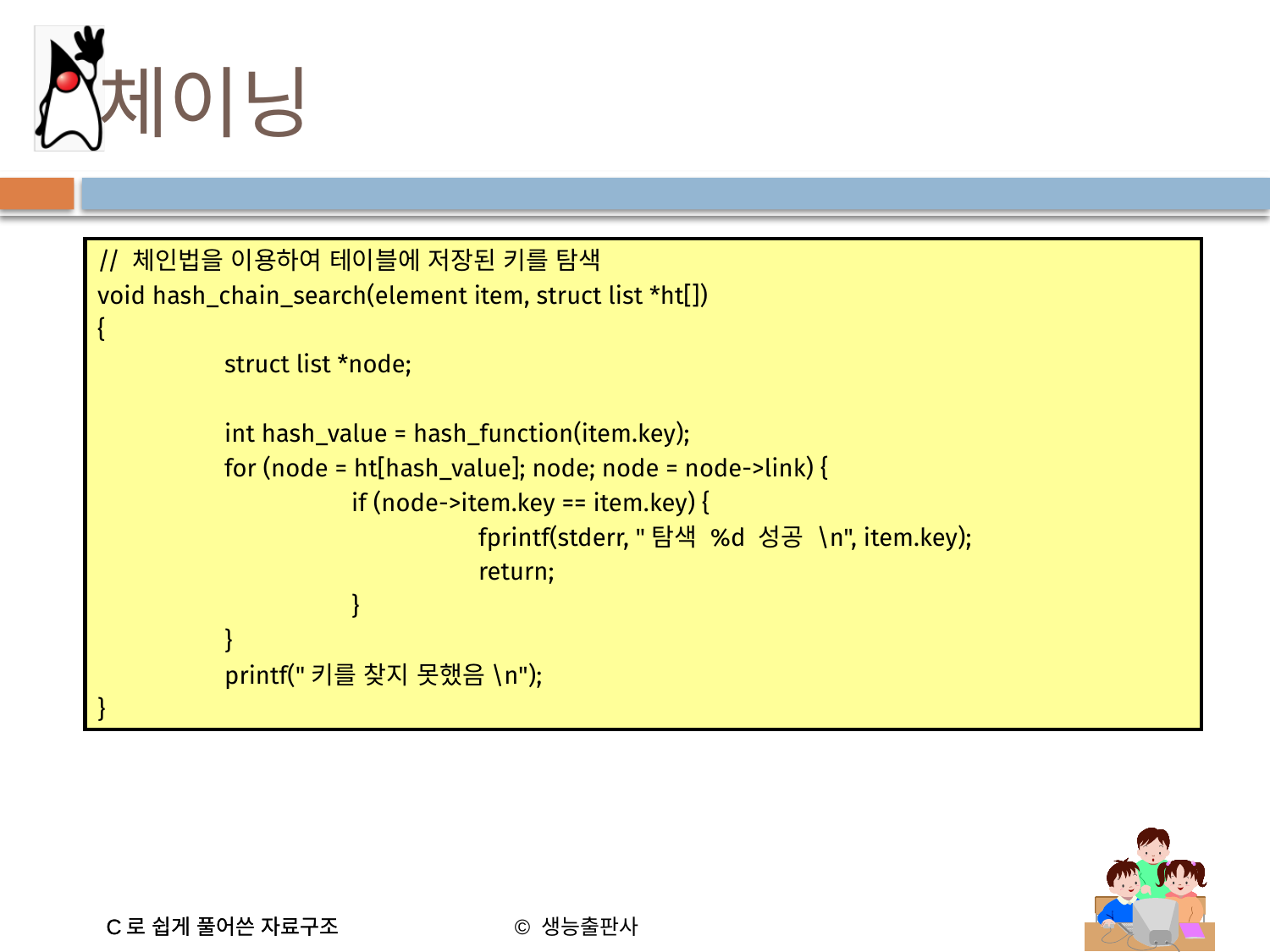

# 체이닝
// 체인법을 이용하여 테이블에 저장된 키를 탐색
void hash_chain_search(element item, struct list *ht[])
{
	struct list *node;

	int hash_value = hash_function(item.key);
	for (node = ht[hash_value]; node; node = node->link) {
		if (node->item.key == item.key) {
			fprintf(stderr, "탐색 %d 성공 \n", item.key);
			return;
		}
	}
	printf("키를 찾지 못했음\n");
}